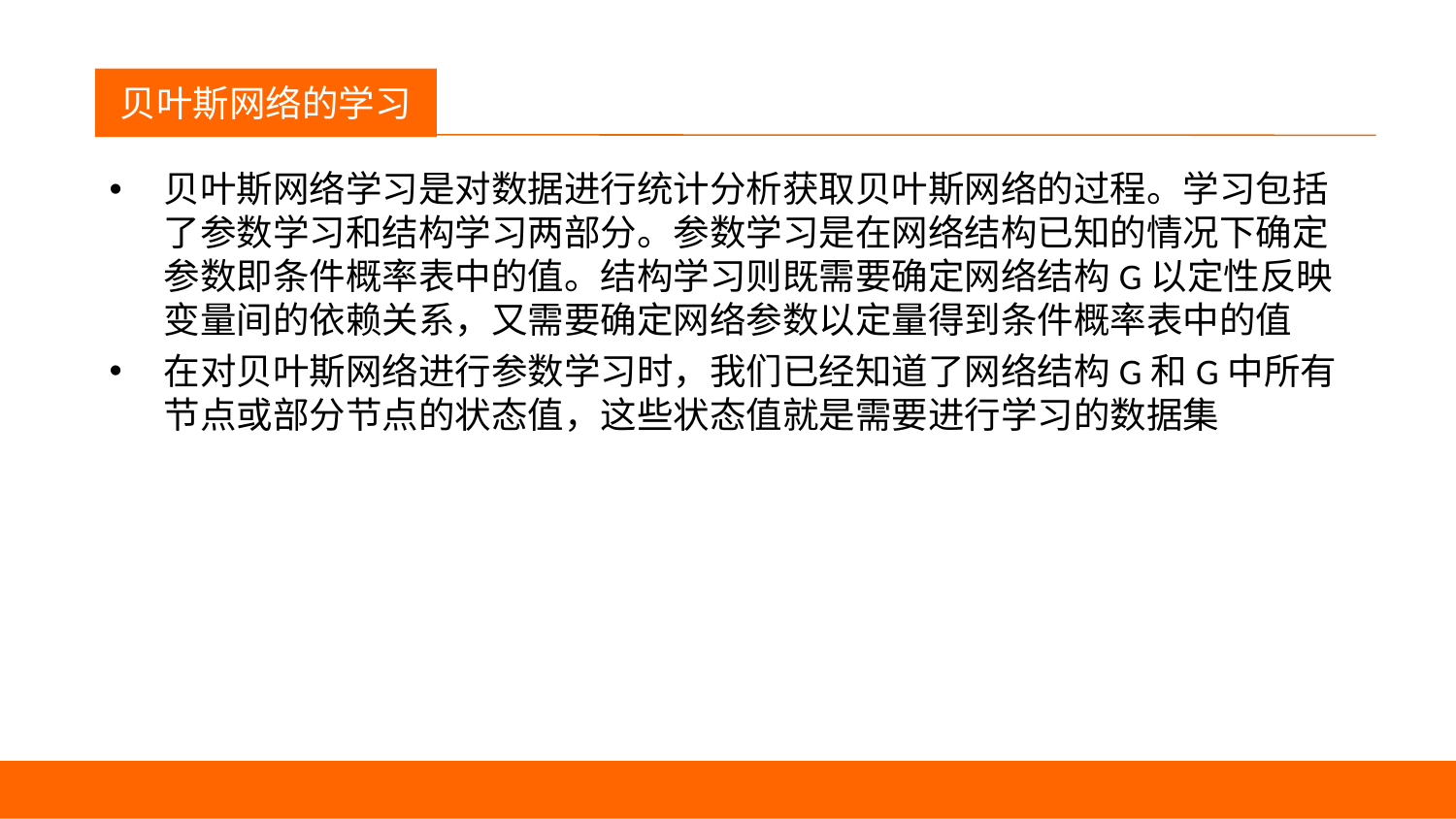

议程
贝叶斯网络的学习

贝叶斯网络学习是对数据进行统计分析获取贝叶斯网络的过程。学习包括了参数学习和结构学习两部分。参数学习是在网络结构已知的情况下确定参数即条件概率表中的值。结构学习则既需要确定网络结构G以定性反映变量间的依赖关系，又需要确定网络参数以定量得到条件概率表中的值
在对贝叶斯网络进行参数学习时，我们已经知道了网络结构G和G中所有节点或部分节点的状态值，这些状态值就是需要进行学习的数据集